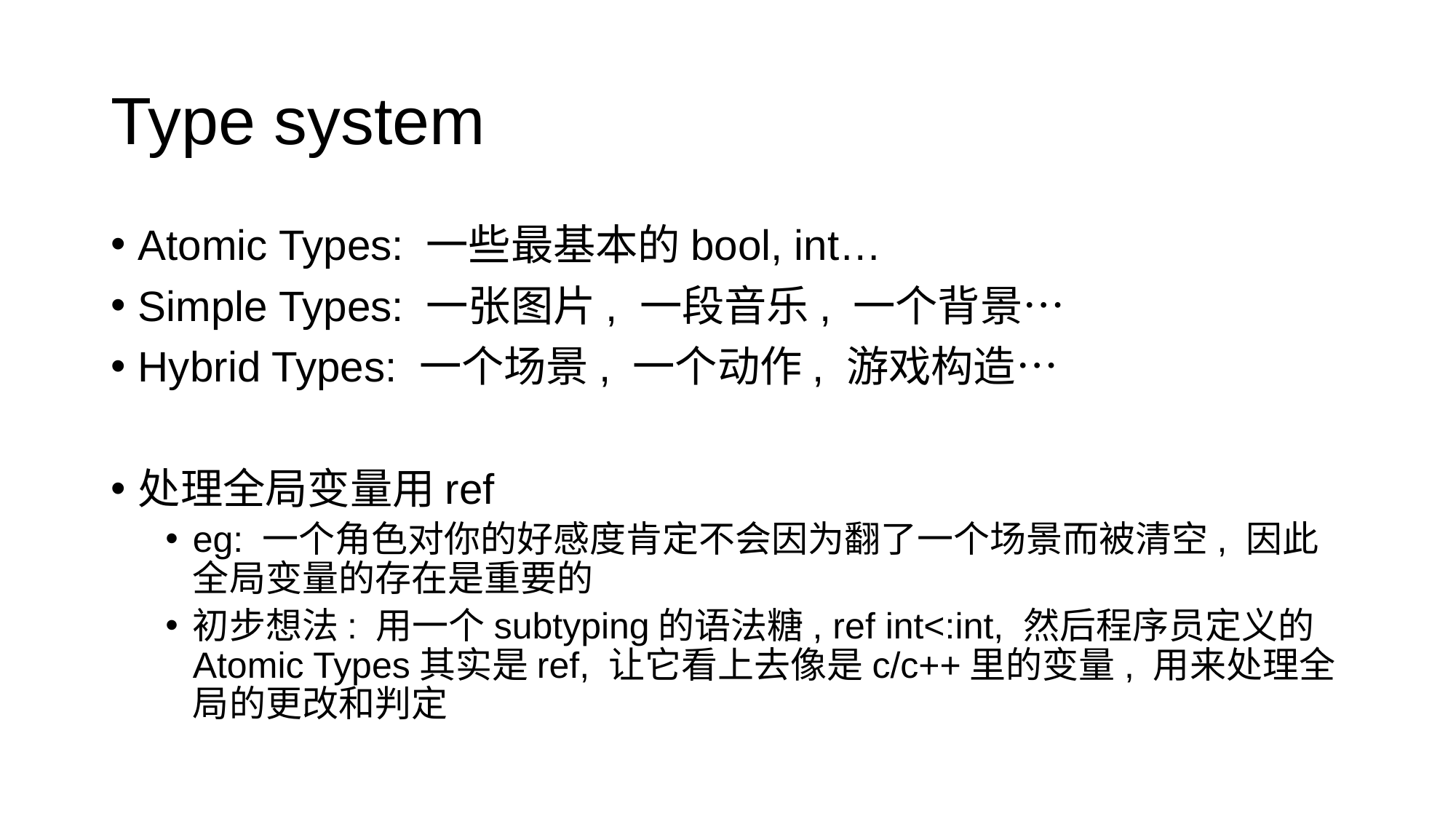

# Type system
Atomic Types: 一些最基本的bool, int…
Simple Types: 一张图片, 一段音乐, 一个背景…
Hybrid Types: 一个场景, 一个动作, 游戏构造…

处理全局变量用ref
eg: 一个角色对你的好感度肯定不会因为翻了一个场景而被清空, 因此全局变量的存在是重要的
初步想法: 用一个subtyping的语法糖, ref int<:int, 然后程序员定义的Atomic Types其实是ref, 让它看上去像是c/c++里的变量, 用来处理全局的更改和判定